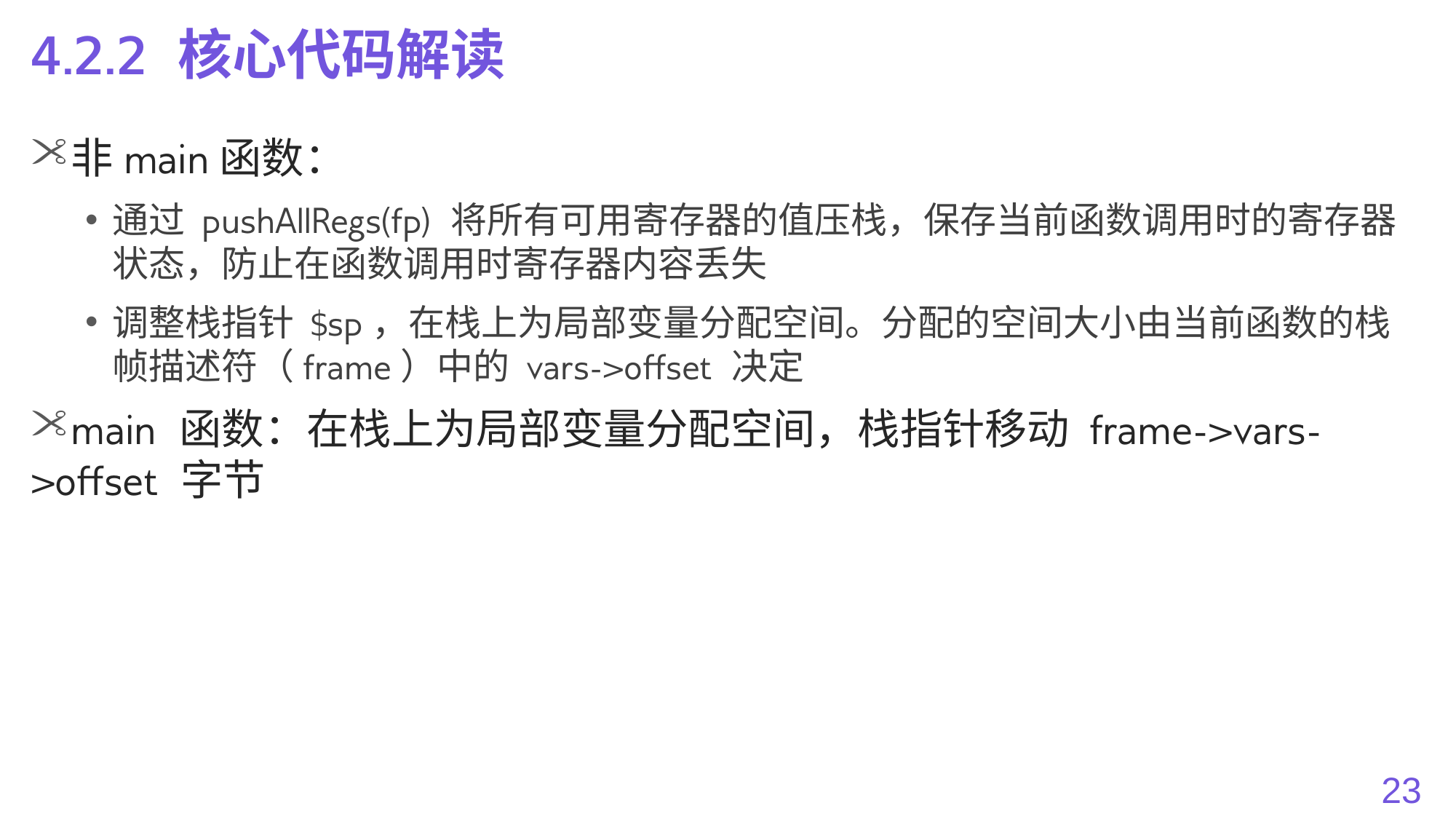

# 4.2.2 核心代码解读
非main函数：
通过 pushAllRegs(fp) 将所有可用寄存器的值压栈，保存当前函数调用时的寄存器状态，防止在函数调用时寄存器内容丢失
调整栈指针 $sp，在栈上为局部变量分配空间。分配的空间大小由当前函数的栈帧描述符（frame）中的 vars->offset 决定
main 函数：在栈上为局部变量分配空间，栈指针移动 frame->vars->offset 字节
23